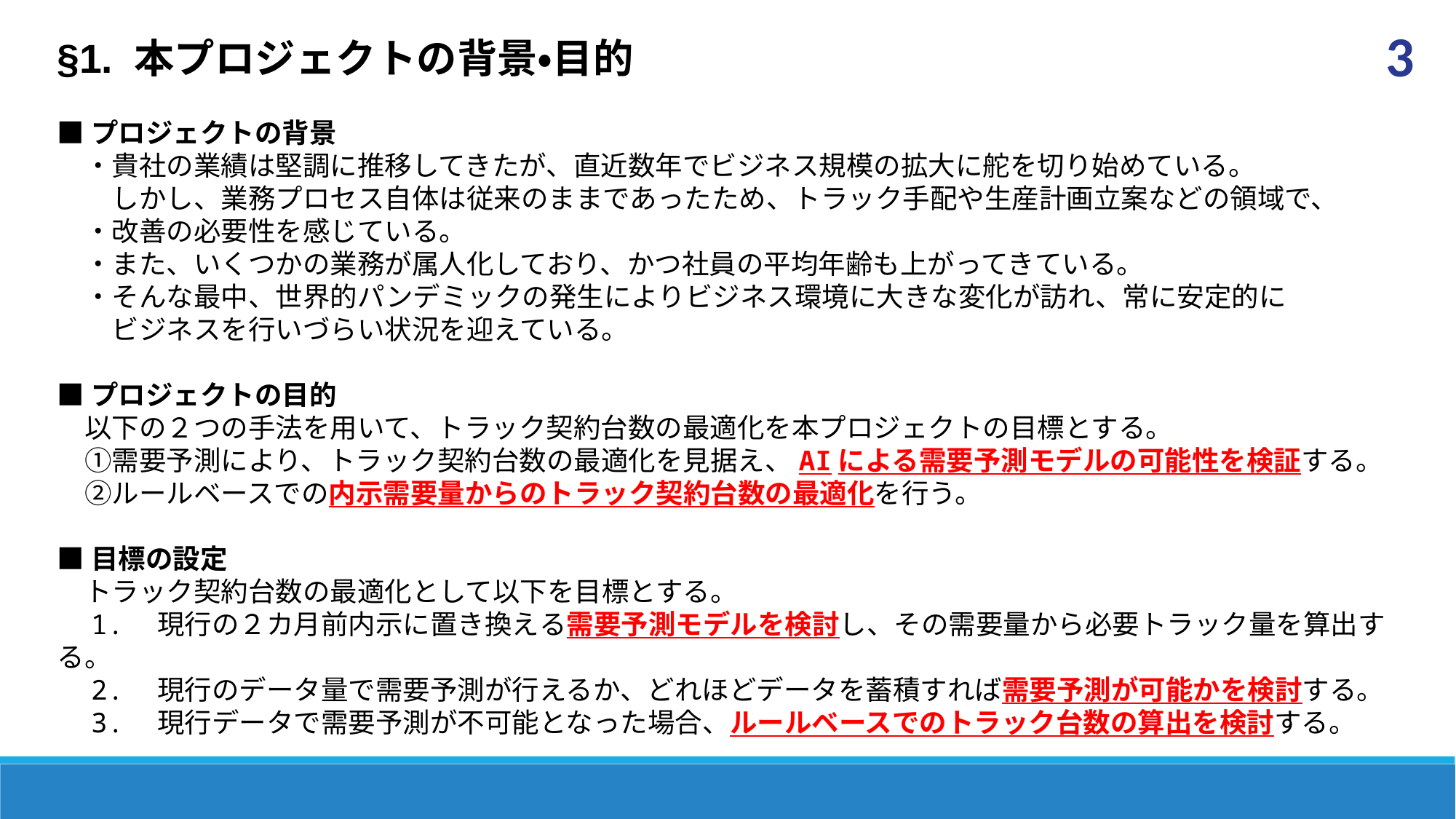

§1. 本プロジェクトの背景・目的
3
■プロジェクトの背景
　・貴社の業績は堅調に推移してきたが、直近数年でビジネス規模の拡大に舵を切り始めている。
　　しかし、業務プロセス自体は従来のままであったため、トラック手配や生産計画立案などの領域で、
　・改善の必要性を感じている。
　・また、いくつかの業務が属人化しており、かつ社員の平均年齢も上がってきている。
　・そんな最中、世界的パンデミックの発生によりビジネス環境に大きな変化が訪れ、常に安定的に
　　ビジネスを行いづらい状況を迎えている。

■プロジェクトの目的
　以下の２つの手法を用いて、トラック契約台数の最適化を本プロジェクトの目標とする。
　①需要予測により、トラック契約台数の最適化を見据え、AIによる需要予測モデルの可能性を検証する。
　②ルールベースでの内示需要量からのトラック契約台数の最適化を行う。

■目標の設定
　トラック契約台数の最適化として以下を目標とする。
　1.　現行の２カ月前内示に置き換える需要予測モデルを検討し、その需要量から必要トラック量を算出する。
　2.　現行のデータ量で需要予測が行えるか、どれほどデータを蓄積すれば需要予測が可能かを検討する。
　3.　現行データで需要予測が不可能となった場合、ルールベースでのトラック台数の算出を検討する。